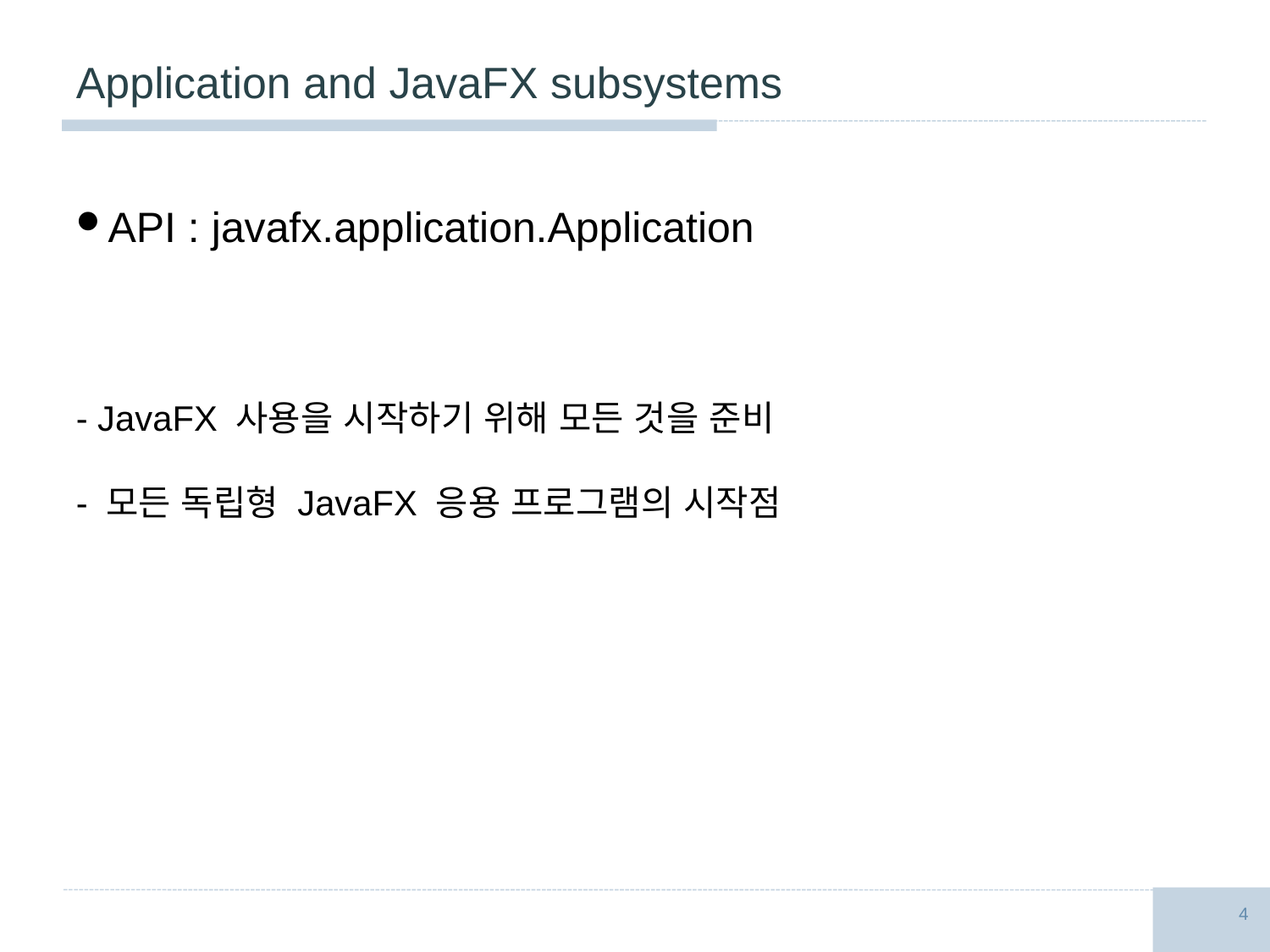

# Application and JavaFX subsystems
API : javafx.application.Application

- JavaFX 사용을 시작하기 위해 모든 것을 준비

- 모든 독립형 JavaFX 응용 프로그램의 시작점